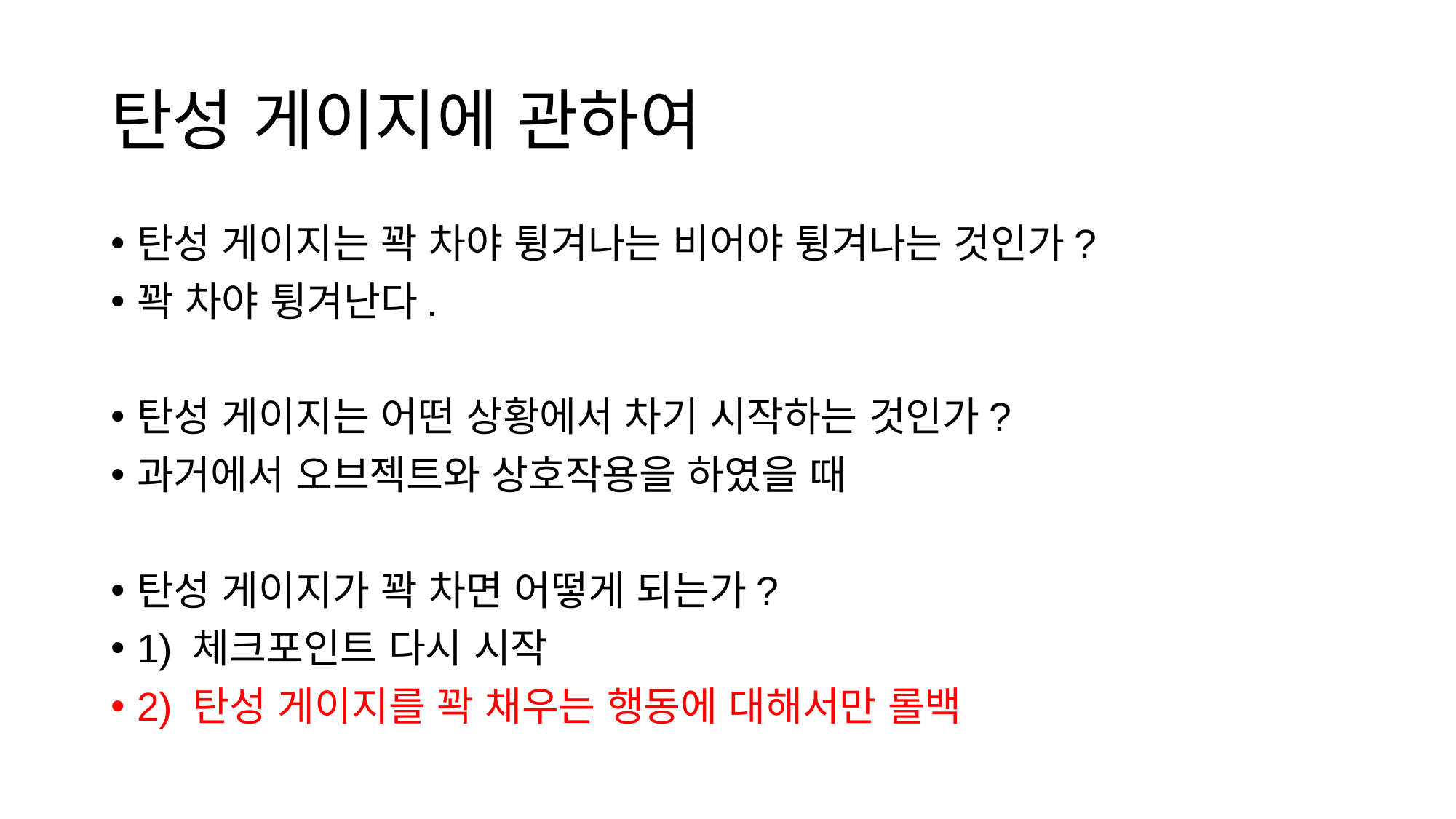

# 탄성 게이지에 관하여
탄성 게이지는 꽉 차야 튕겨나는 비어야 튕겨나는 것인가?
꽉 차야 튕겨난다.

탄성 게이지는 어떤 상황에서 차기 시작하는 것인가?
과거에서 오브젝트와 상호작용을 하였을 때

탄성 게이지가 꽉 차면 어떻게 되는가?
1) 체크포인트 다시 시작
2) 탄성 게이지를 꽉 채우는 행동에 대해서만 롤백